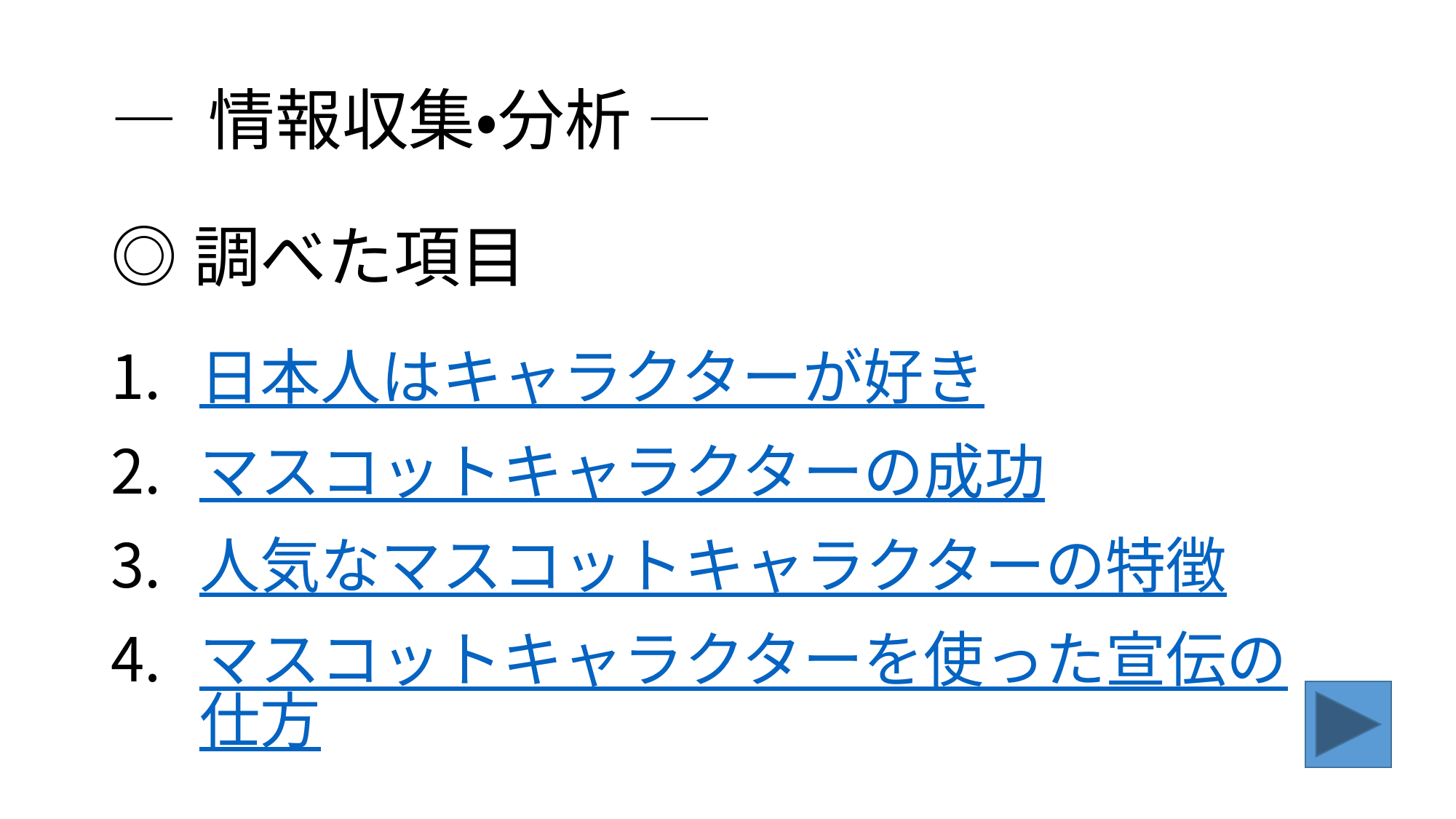

# ― 情報収集・分析 ―
◎調べた項目

日本人はキャラクターが好き
マスコットキャラクターの成功
人気なマスコットキャラクターの特徴
マスコットキャラクターを使った宣伝の仕方